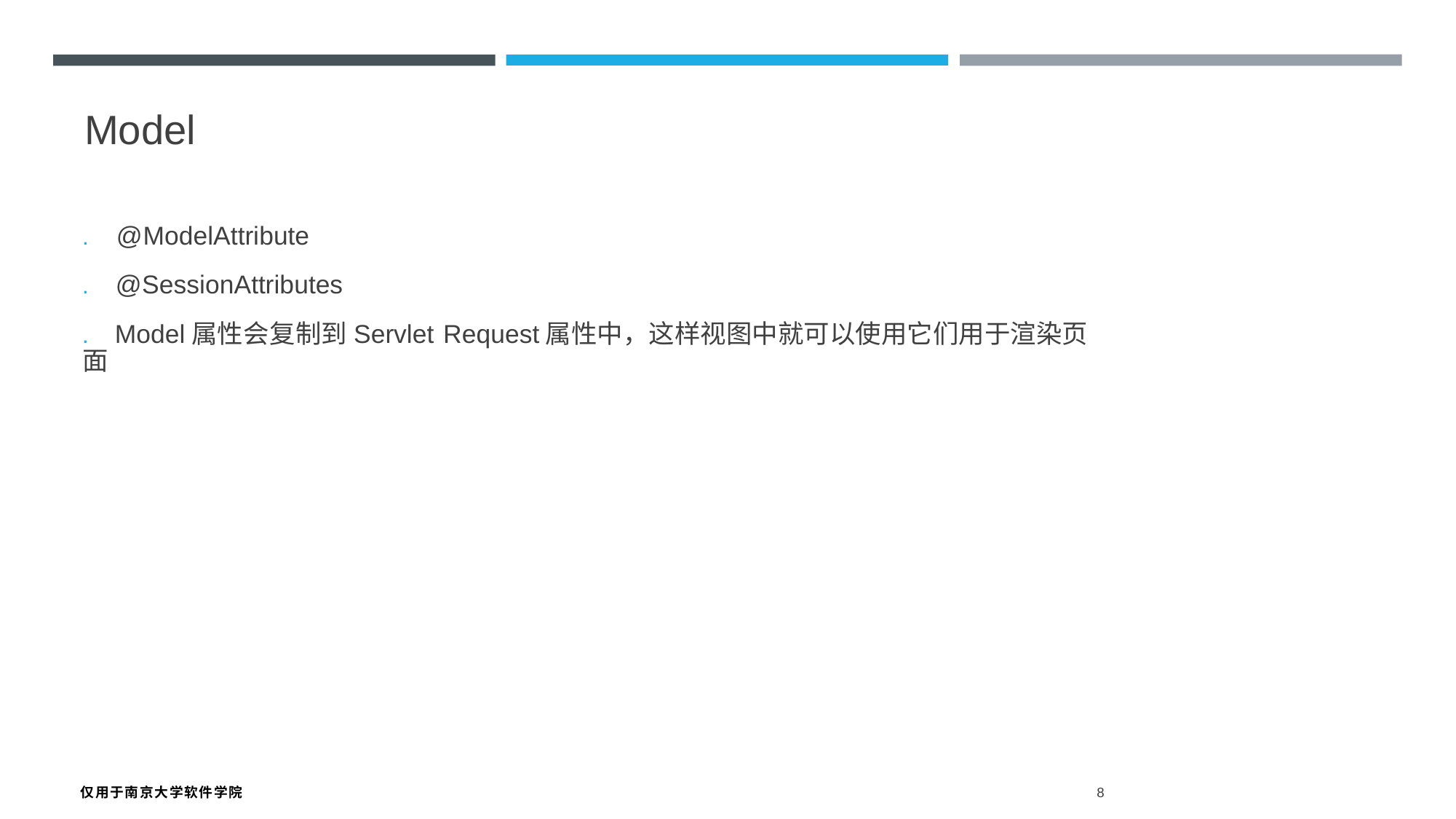

Model

.    @ModelAttribute
.    @SessionAttributes

.    Model属性会复制到Servlet Request属性中，这样视图中就可以使用它们用于渲染页面

仅用于南京大学软件学院                                                                                                                                                                                                                                                                                 8